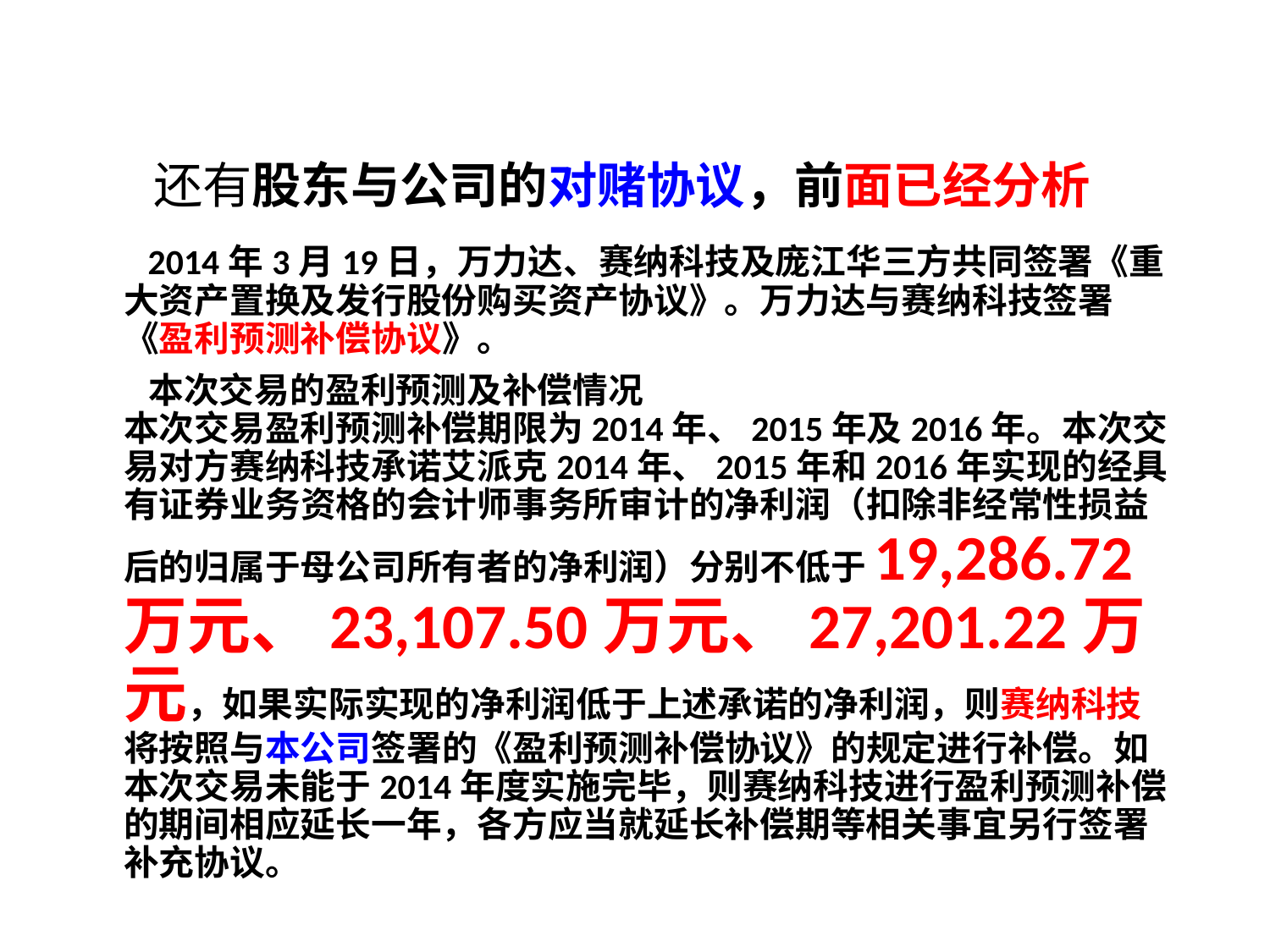

# 还有股东与公司的对赌协议，前面已经分析
     2014年3月19日，万力达、赛纳科技及庞江华三方共同签署《重大资产置换及发行股份购买资产协议》。万力达与赛纳科技签署《盈利预测补偿协议》。
     本次交易的盈利预测及补偿情况
本次交易盈利预测补偿期限为2014年、2015年及2016年。本次交易对方赛纳科技承诺艾派克2014年、2015年和2016年实现的经具有证券业务资格的会计师事务所审计的净利润（扣除非经常性损益后的归属于母公司所有者的净利润）分别不低于19,286.72万元、23,107.50万元、27,201.22万元，如果实际实现的净利润低于上述承诺的净利润，则赛纳科技将按照与本公司签署的《盈利预测补偿协议》的规定进行补偿。如本次交易未能于2014年度实施完毕，则赛纳科技进行盈利预测补偿的期间相应延长一年，各方应当就延长补偿期等相关事宜另行签署补充协议。